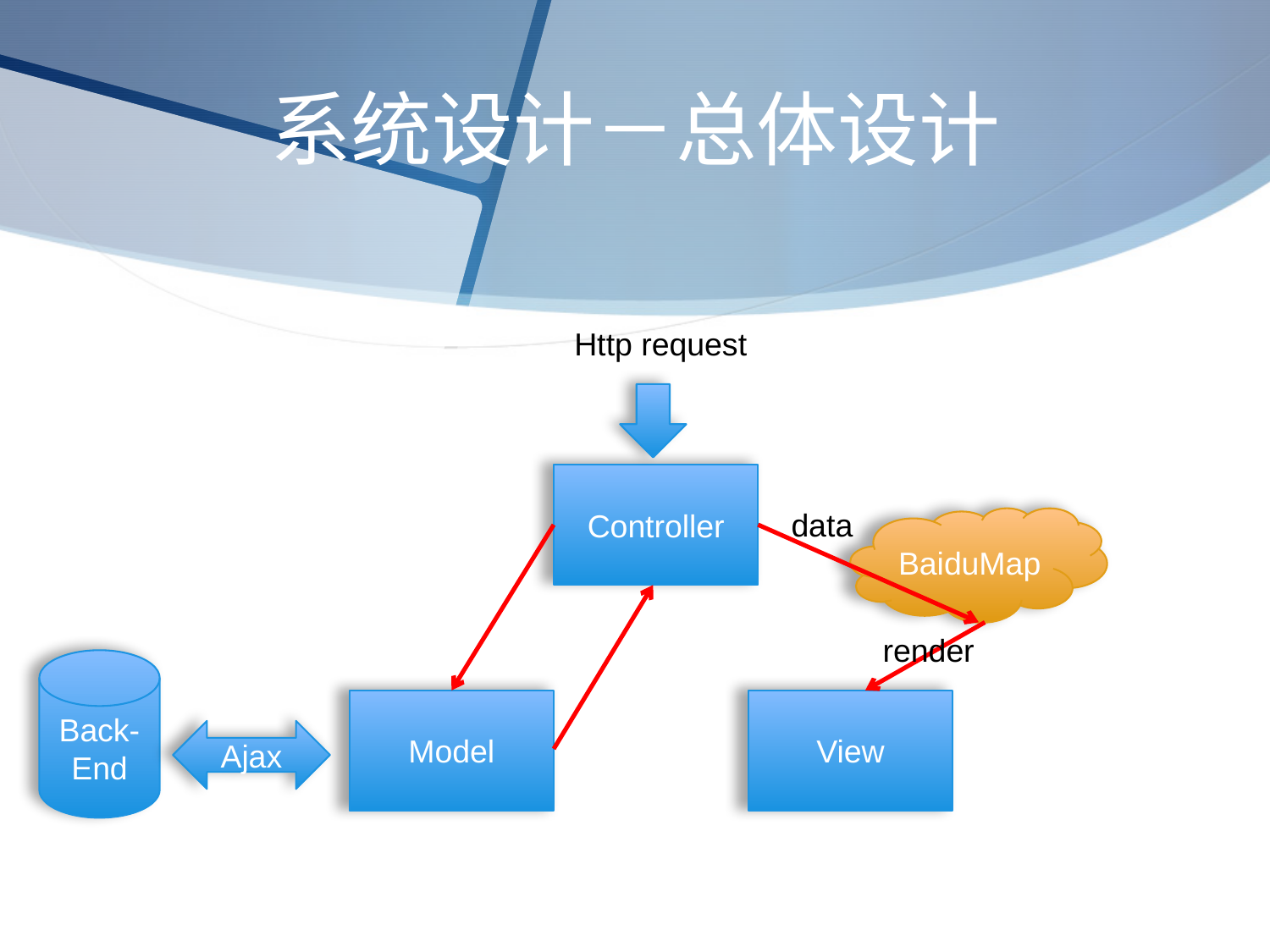

# 系统设计－总体设计
Http request

Controller
data
BaiduMap
render
Back-
End
Model
View
Ajax